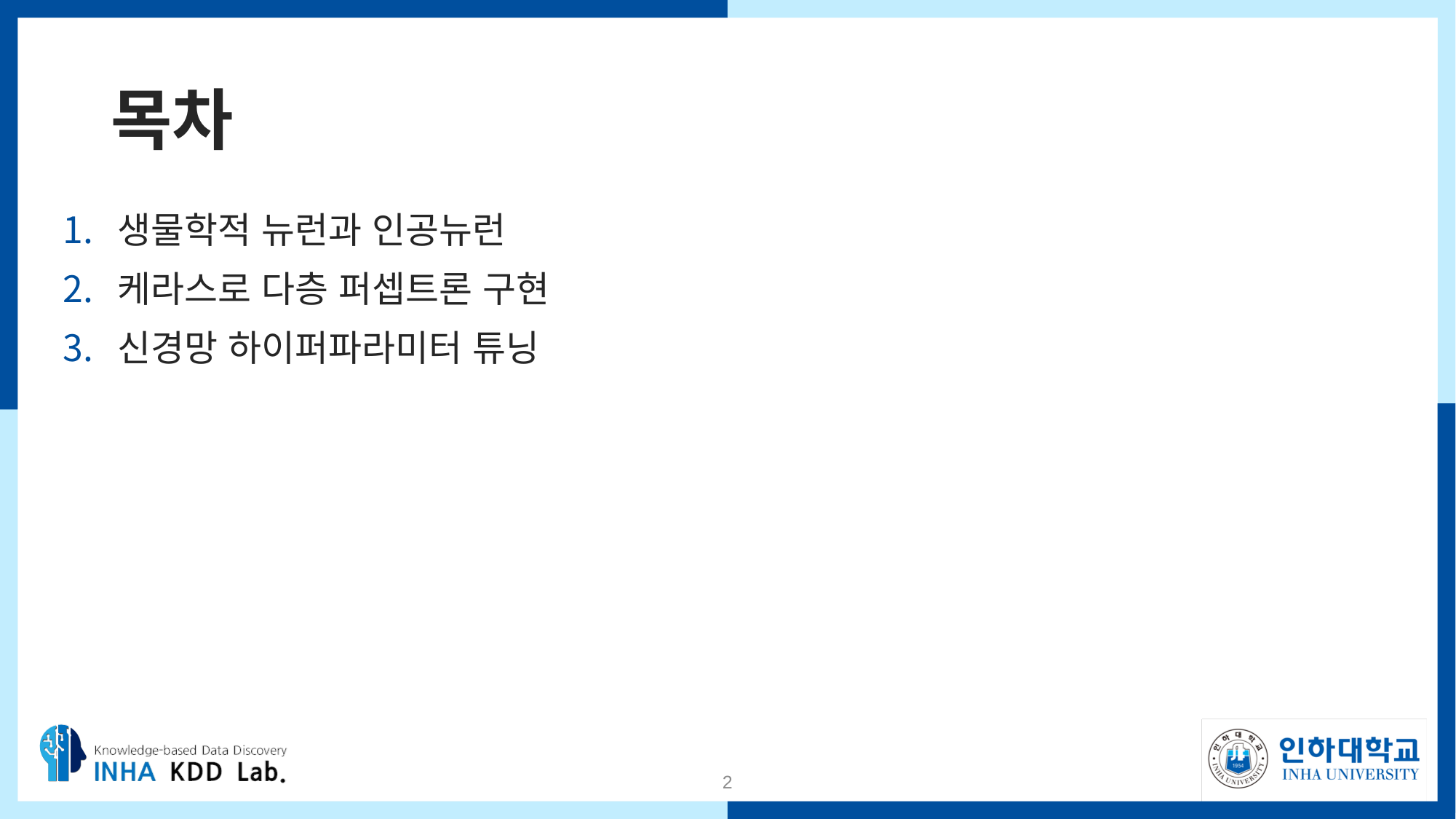

# 목차
생물학적 뉴런과 인공뉴런
케라스로 다층 퍼셉트론 구현
신경망 하이퍼파라미터 튜닝

2